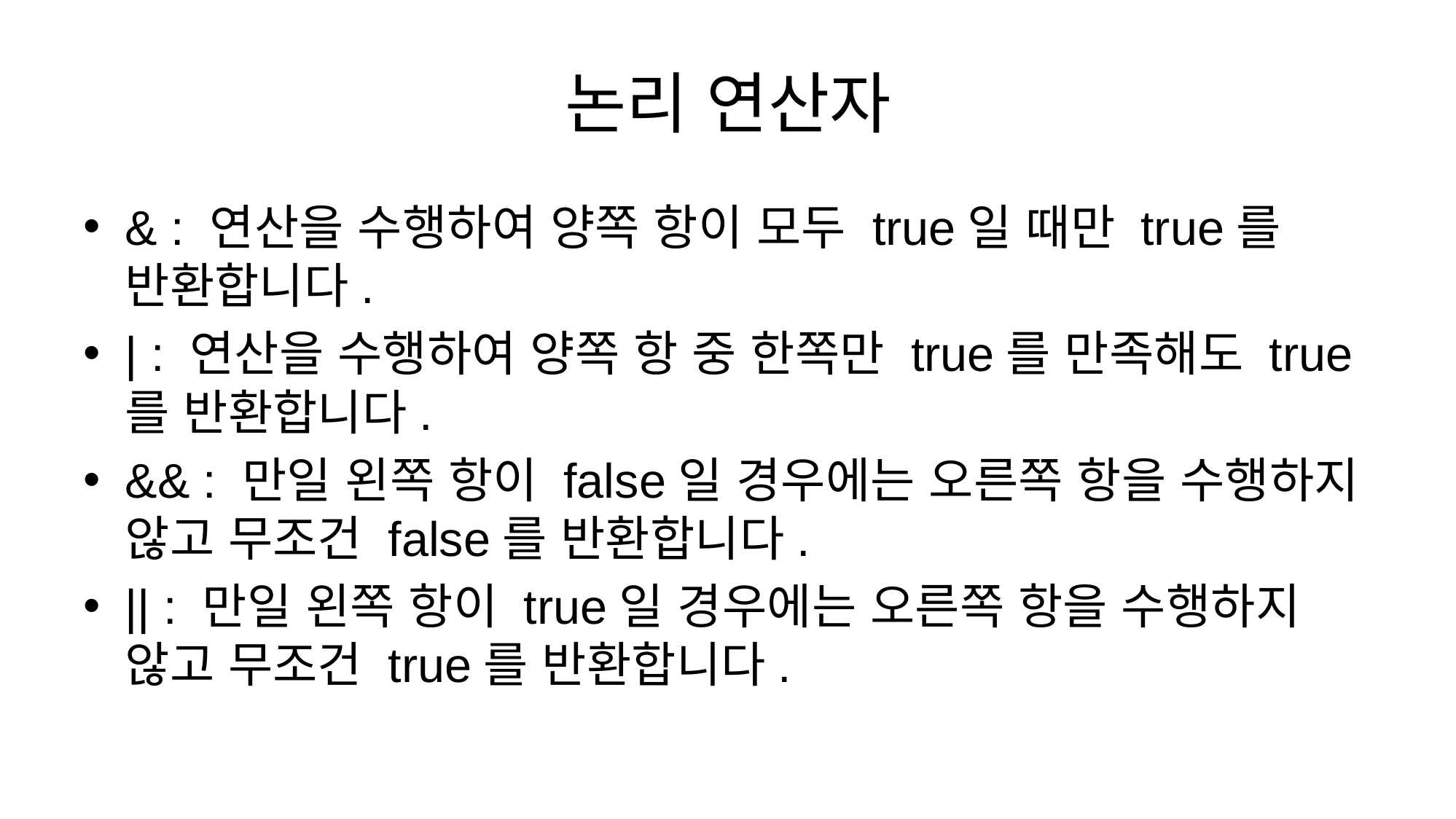

# 논리 연산자
& : 연산을 수행하여 양쪽 항이 모두 true일 때만 true를 반환합니다.
| : 연산을 수행하여 양쪽 항 중 한쪽만 true를 만족해도 true를 반환합니다.
&& : 만일 왼쪽 항이 false일 경우에는 오른쪽 항을 수행하지 않고 무조건 false를 반환합니다.
|| : 만일 왼쪽 항이 true일 경우에는 오른쪽 항을 수행하지 않고 무조건 true를 반환합니다.